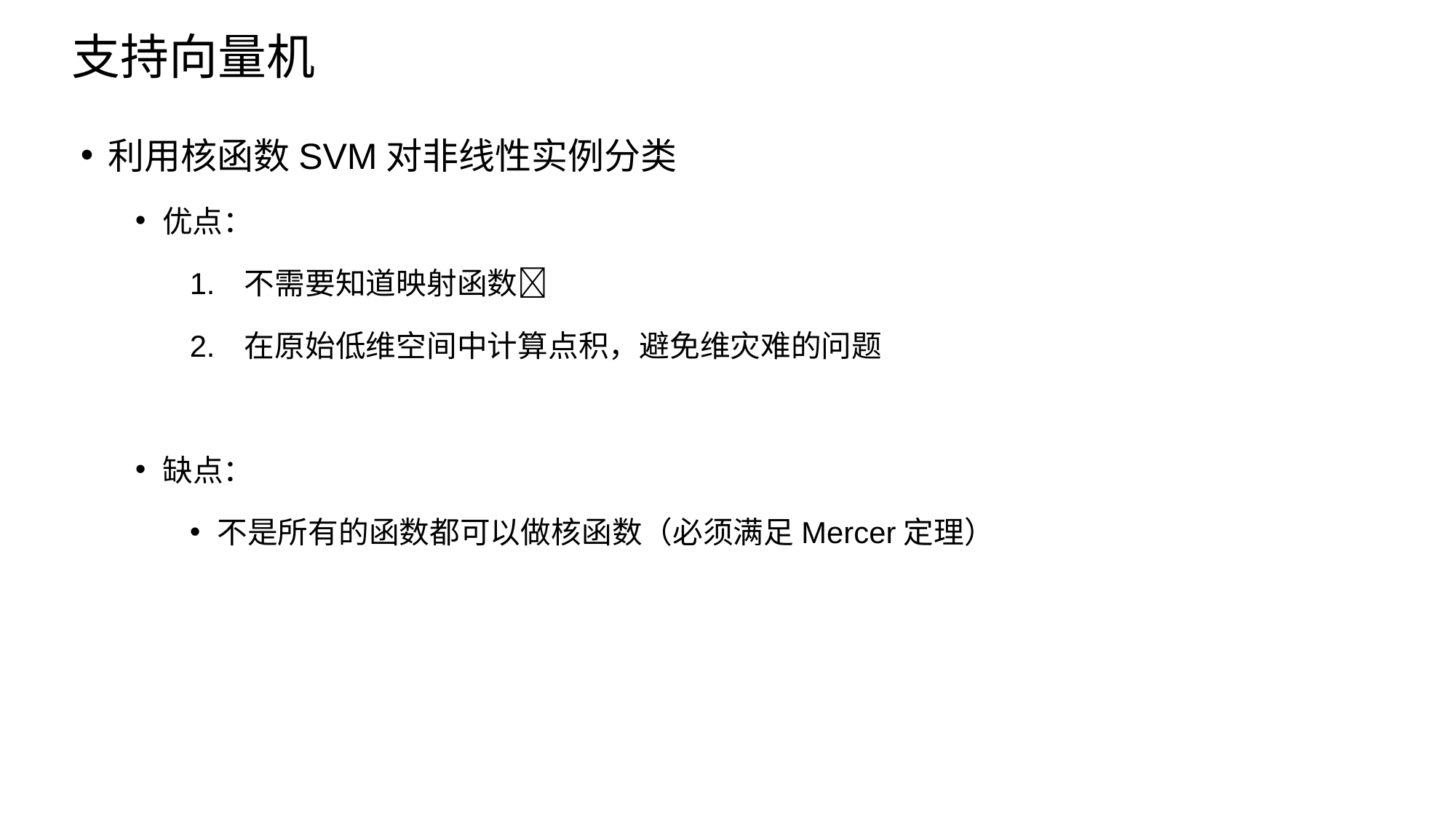

# 支持向量机

利用核函数SVM对非线性实例分类
优点：
不需要知道映射函数Φ
在原始低维空间中计算点积，避免维灾难的问题

缺点：
不是所有的函数都可以做核函数（必须满足Mercer定理）